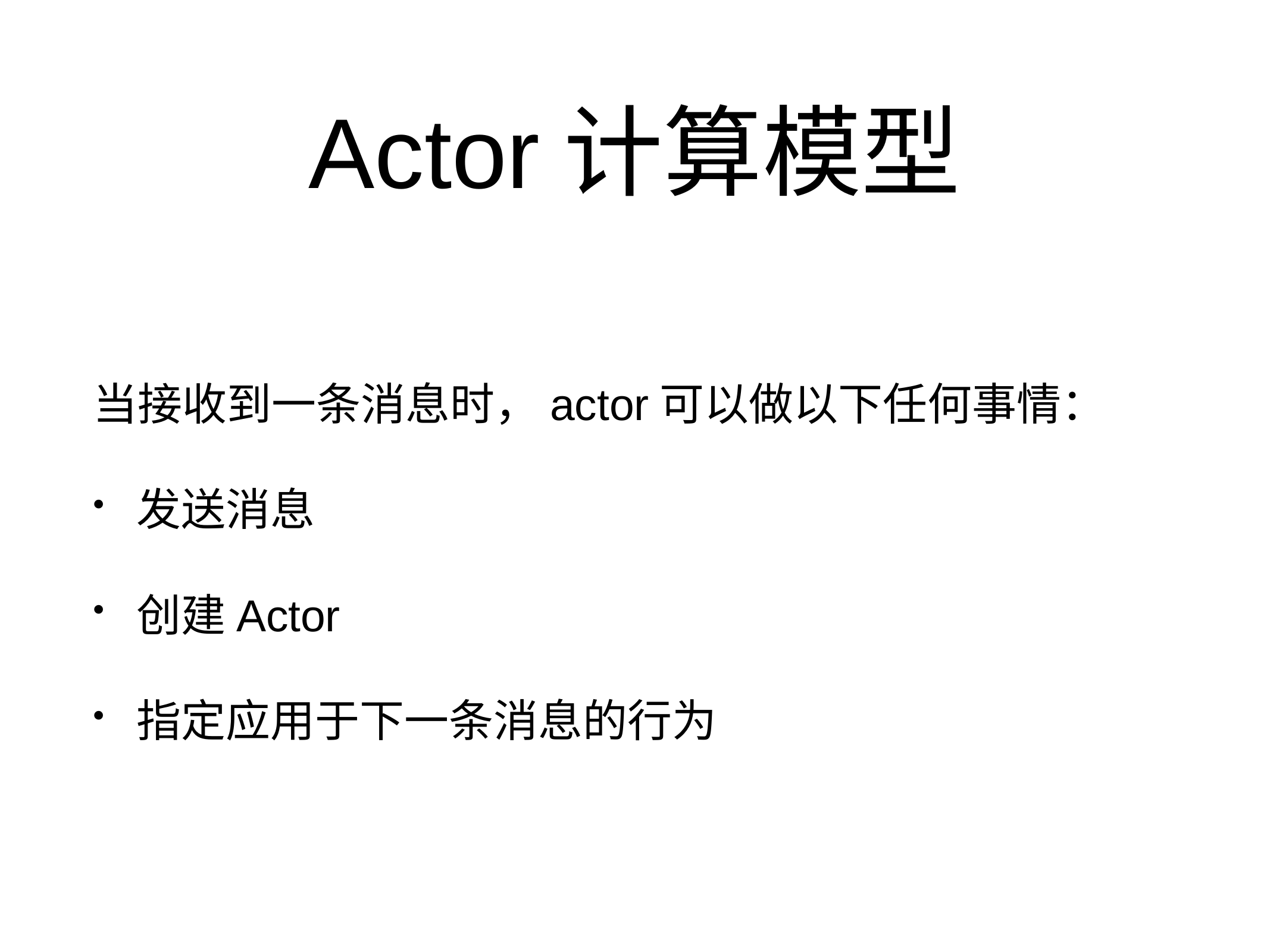

# Actor计算模型
当接收到一条消息时，actor可以做以下任何事情：
发送消息
创建Actor
指定应用于下一条消息的行为